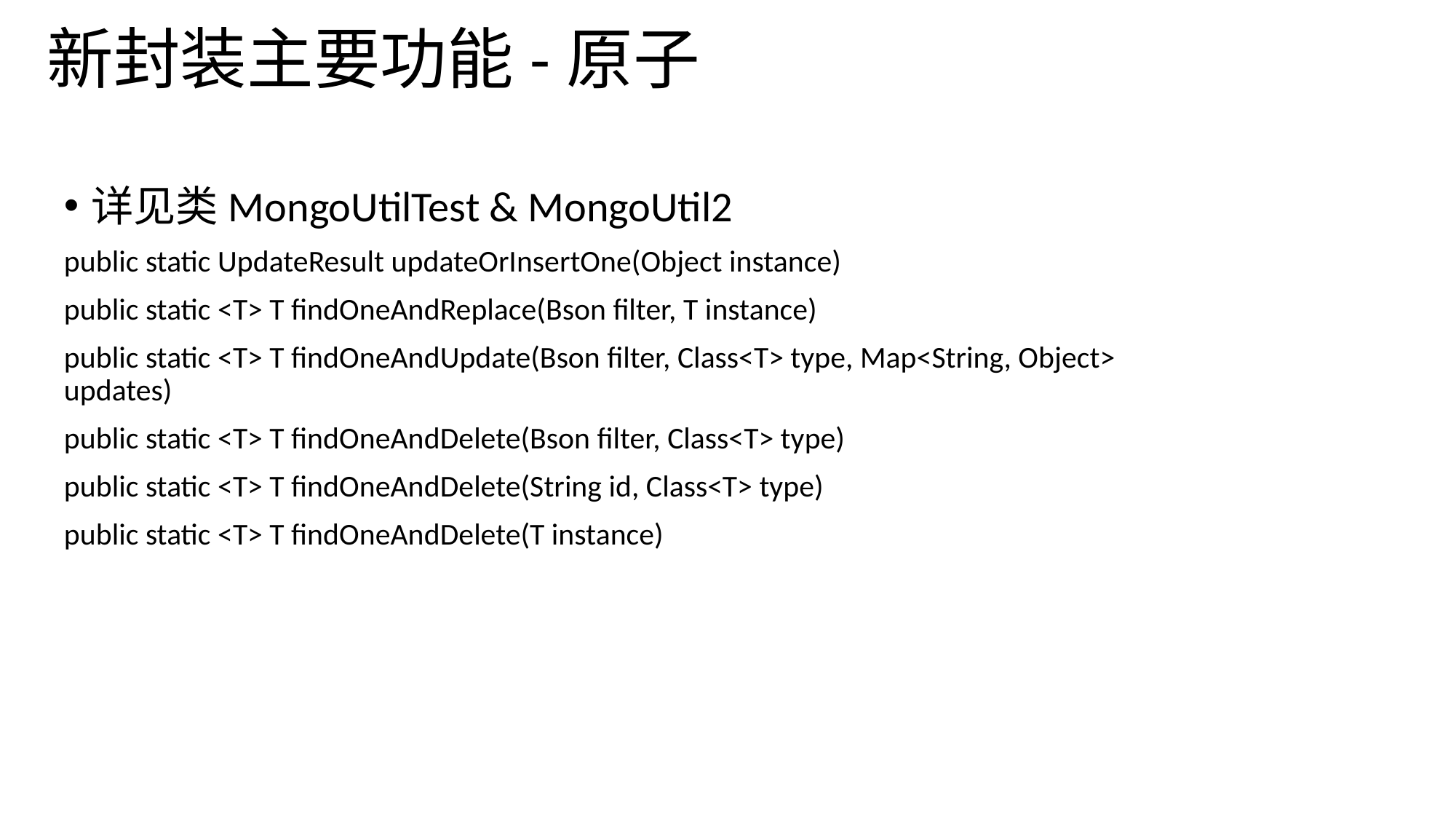

# 新封装主要功能-原子
详见类MongoUtilTest & MongoUtil2
public static UpdateResult updateOrInsertOne(Object instance)
public static <T> T findOneAndReplace(Bson filter, T instance)
public static <T> T findOneAndUpdate(Bson filter, Class<T> type, Map<String, Object> updates)
public static <T> T findOneAndDelete(Bson filter, Class<T> type)
public static <T> T findOneAndDelete(String id, Class<T> type)
public static <T> T findOneAndDelete(T instance)